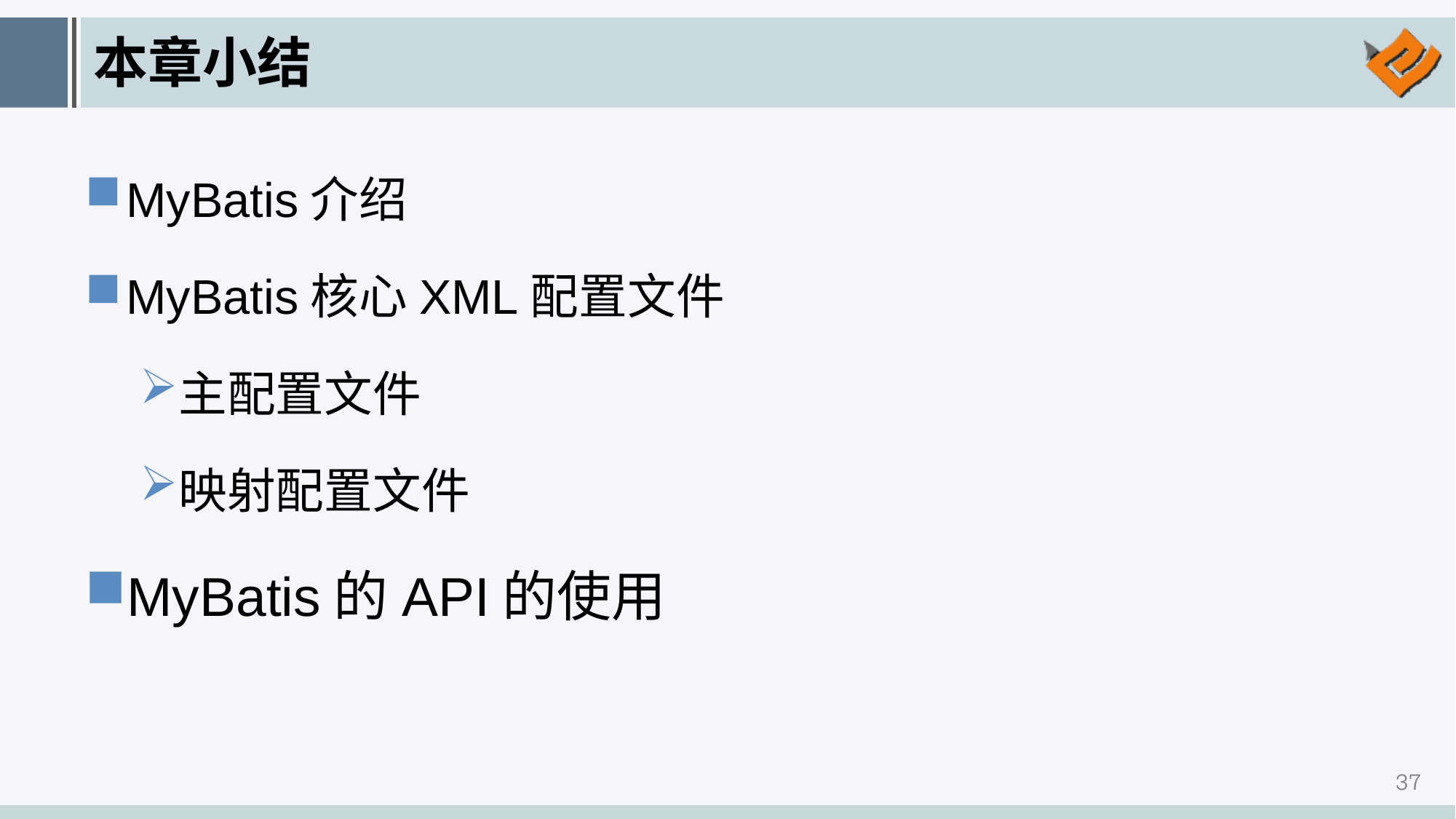

# 本章小结
MyBatis介绍
MyBatis核心XML配置文件
主配置文件
映射配置文件
MyBatis的API的使用